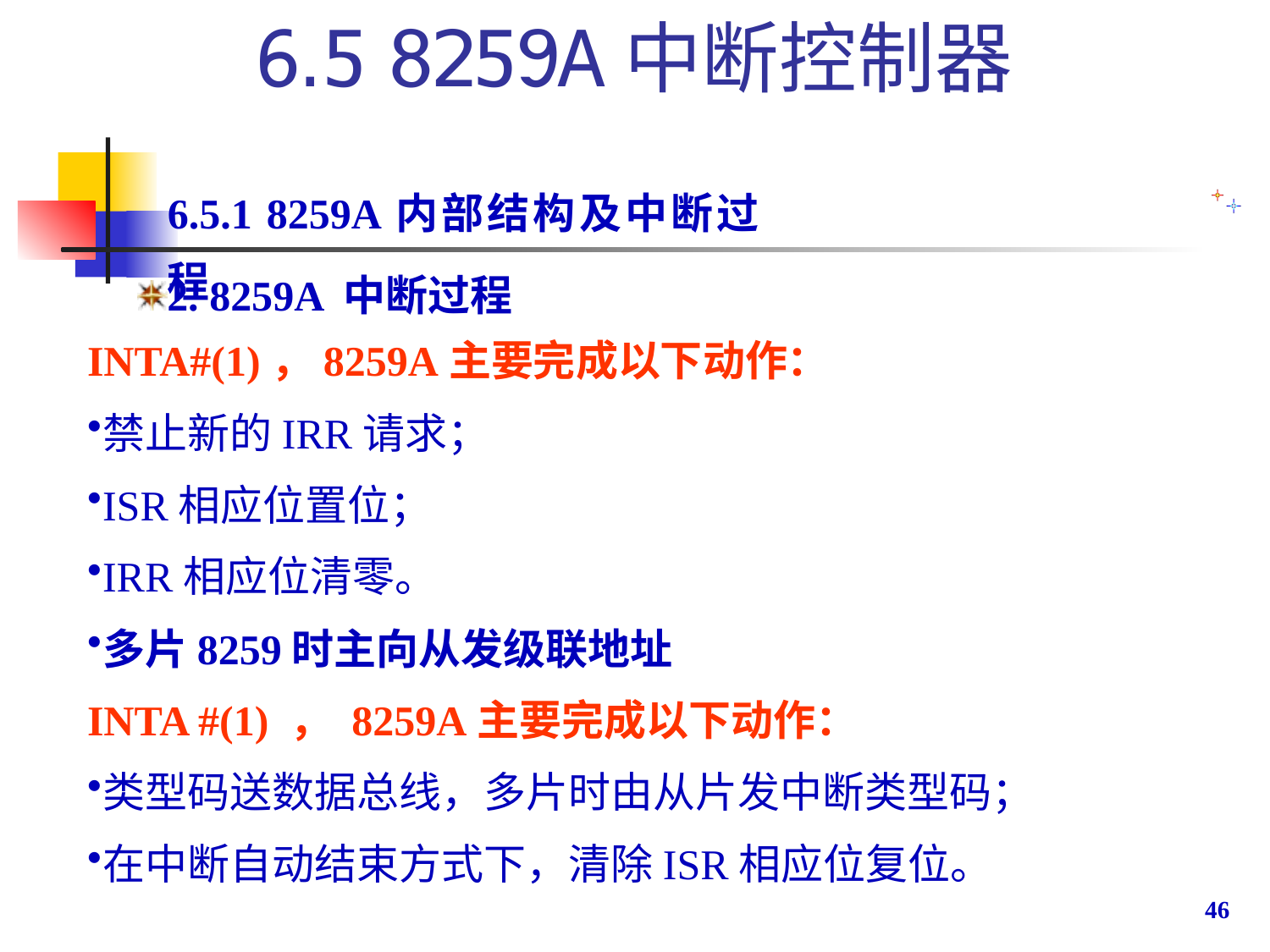

6.5 8259A中断控制器
6.5.1 8259A内部结构及中断过程
2. 8259A 中断过程
INTA#(1)，8259A主要完成以下动作：
禁止新的IRR请求；
ISR相应位置位；
IRR相应位清零。
多片8259时主向从发级联地址
INTA #(1) ， 8259A主要完成以下动作：
类型码送数据总线，多片时由从片发中断类型码；
在中断自动结束方式下，清除ISR相应位复位。
46